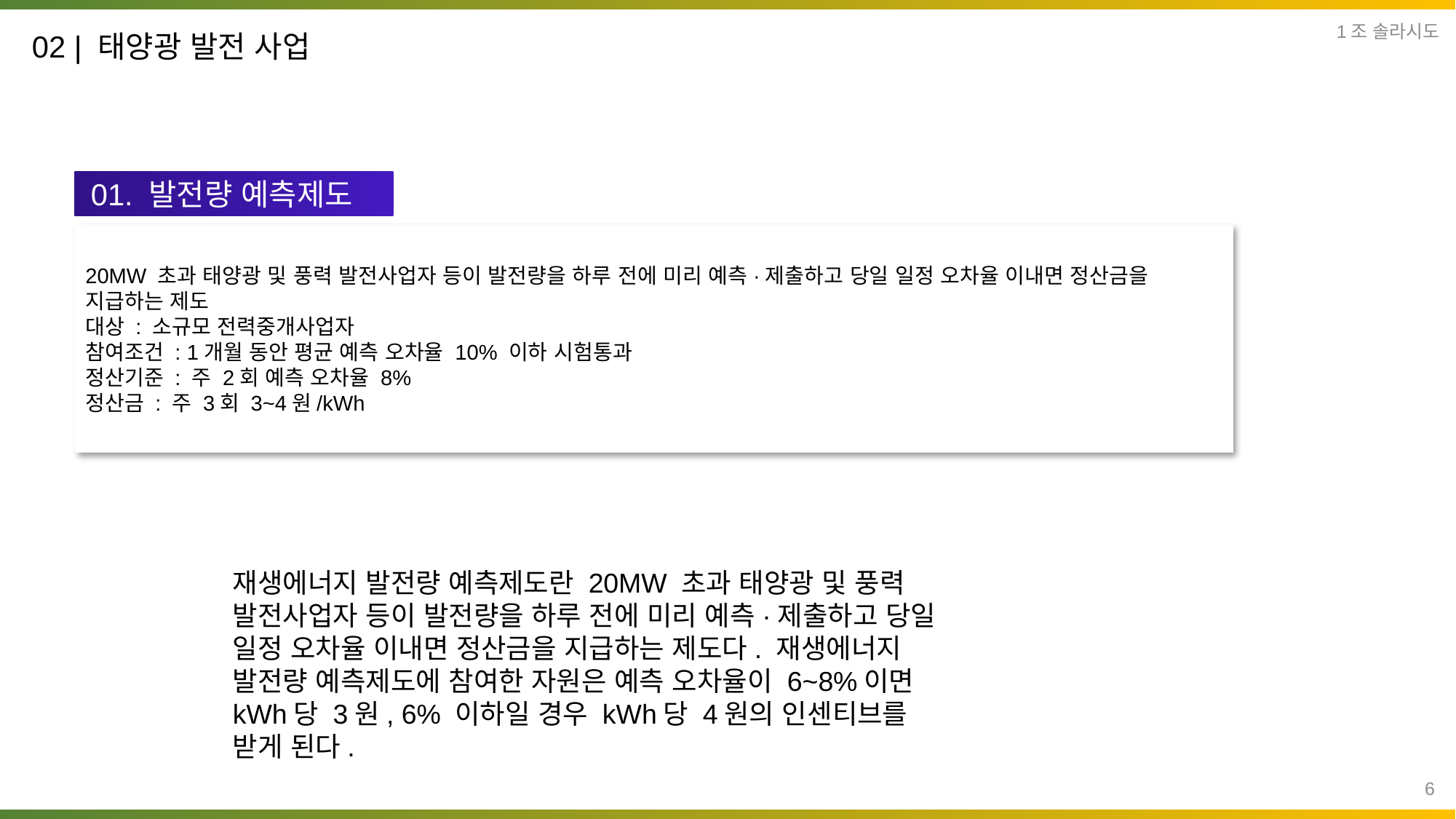

1조 솔라시도
02 | 태양광 발전 사업
01. 발전량 예측제도

20MW 초과 태양광 및 풍력 발전사업자 등이 발전량을 하루 전에 미리 예측·제출하고 당일 일정 오차율 이내면 정산금을 지급하는 제도
대상 : 소규모 전력중개사업자
참여조건 : 1개월 동안 평균 예측 오차율 10% 이하 시험통과
정산기준 : 주 2회 예측 오차율 8%
정산금 : 주 3회 3~4원/kWh
재생에너지 발전량 예측제도란 20MW 초과 태양광 및 풍력 발전사업자 등이 발전량을 하루 전에 미리 예측·제출하고 당일 일정 오차율 이내면 정산금을 지급하는 제도다. 재생에너지 발전량 예측제도에 참여한 자원은 예측 오차율이 6~8%이면 kWh당 3원, 6% 이하일 경우 kWh당 4원의 인센티브를 받게 된다.
6